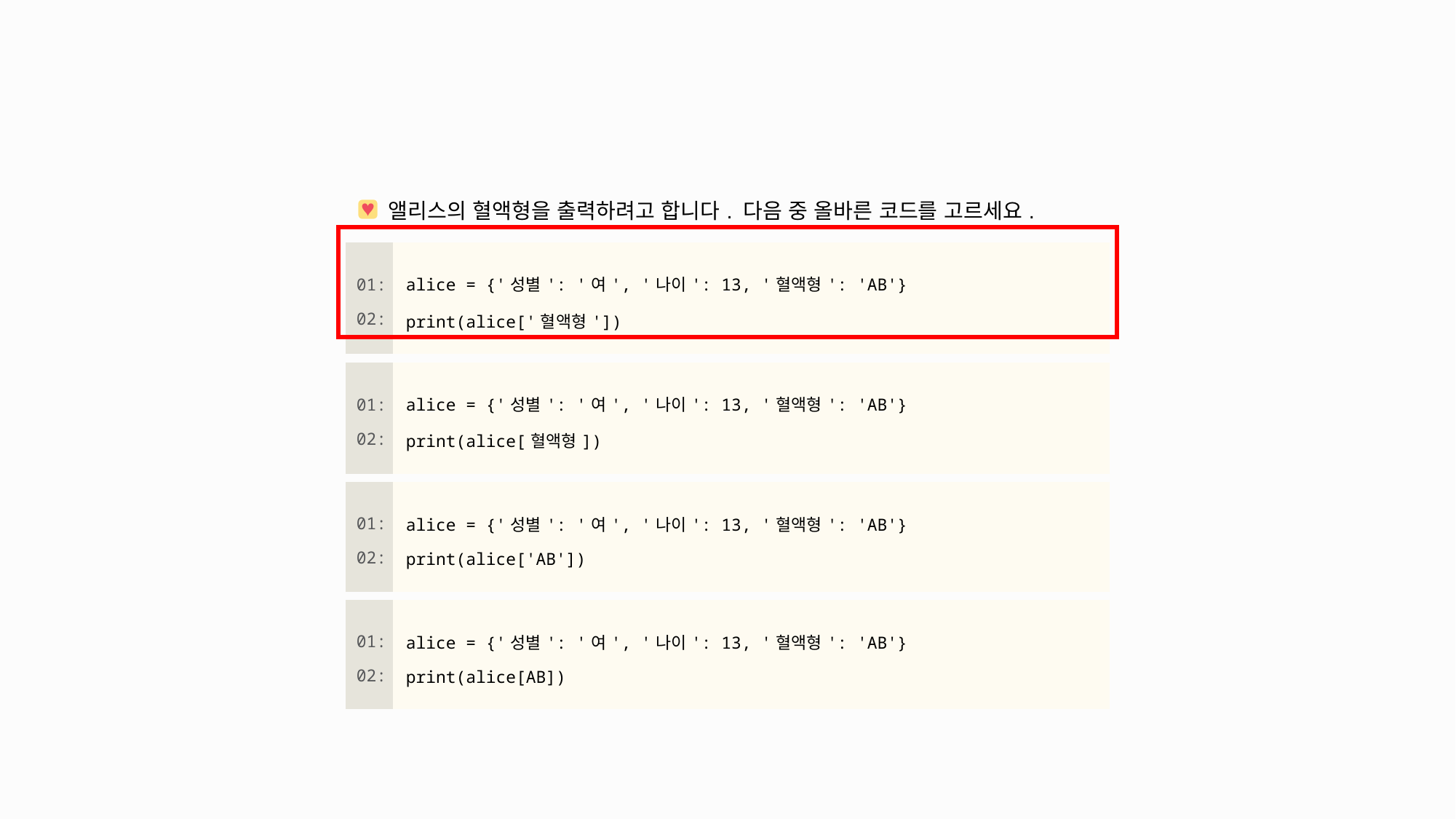

| 앨리스의 혈액형을 출력하려고 합니다. 다음 중 올바른 코드를 고르세요. |  |
| --- | --- |
| 01: 02: | alice = {'성별': '여', '나이': 13, '혈액형': 'AB'} print(alice['혈액형']) |
|  |  |
| 01: 02: | alice = {'성별': '여', '나이': 13, '혈액형': 'AB'} print(alice[혈액형]) |
|  |  |
| 01: 02: | alice = {'성별': '여', '나이': 13, '혈액형': 'AB'} print(alice['AB']) |
|  |  |
| 01: 02: | alice = {'성별': '여', '나이': 13, '혈액형': 'AB'} print(alice[AB]) |